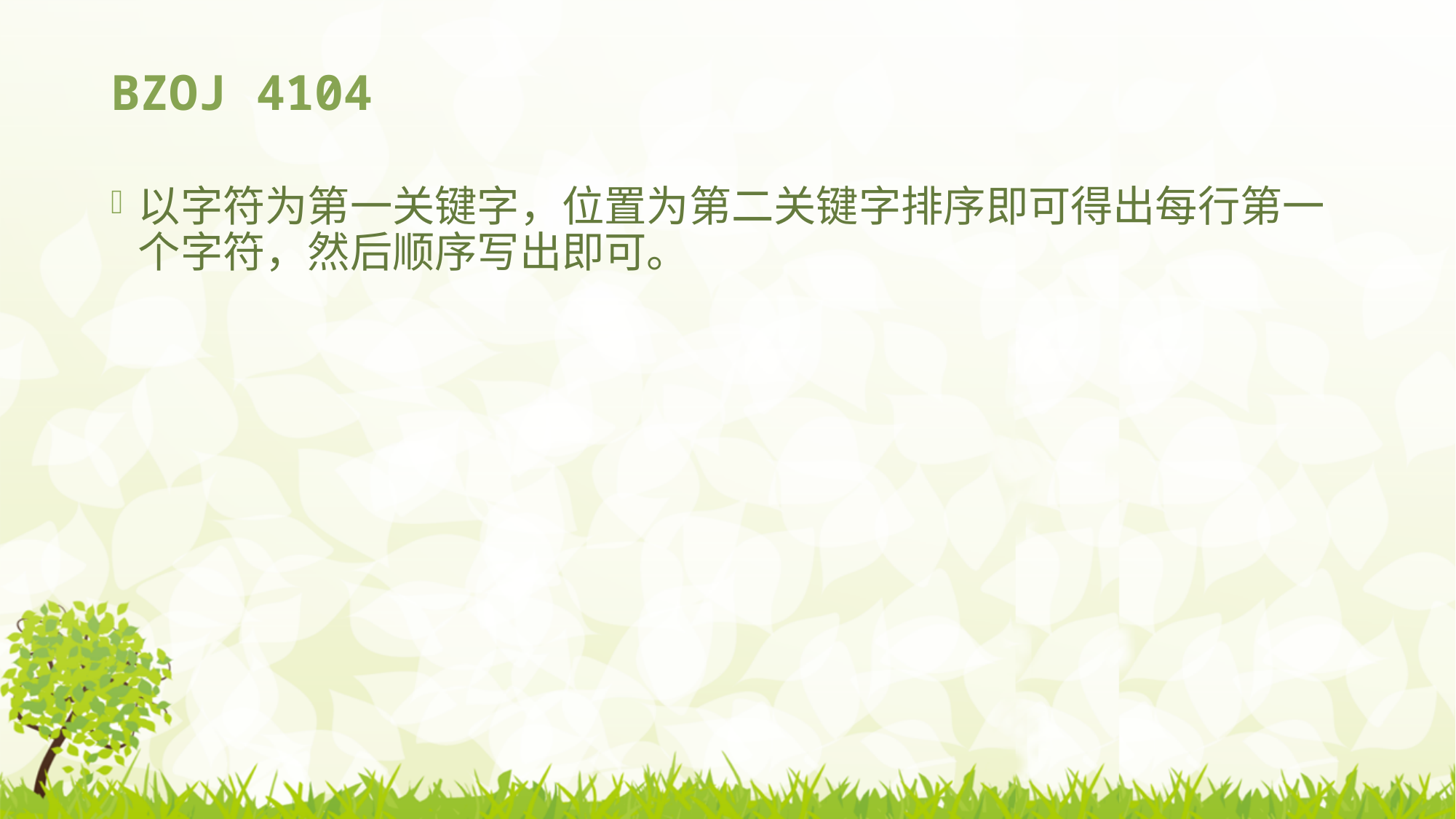

# BZOJ 4104
以字符为第一关键字，位置为第二关键字排序即可得出每行第一个字符，然后顺序写出即可。